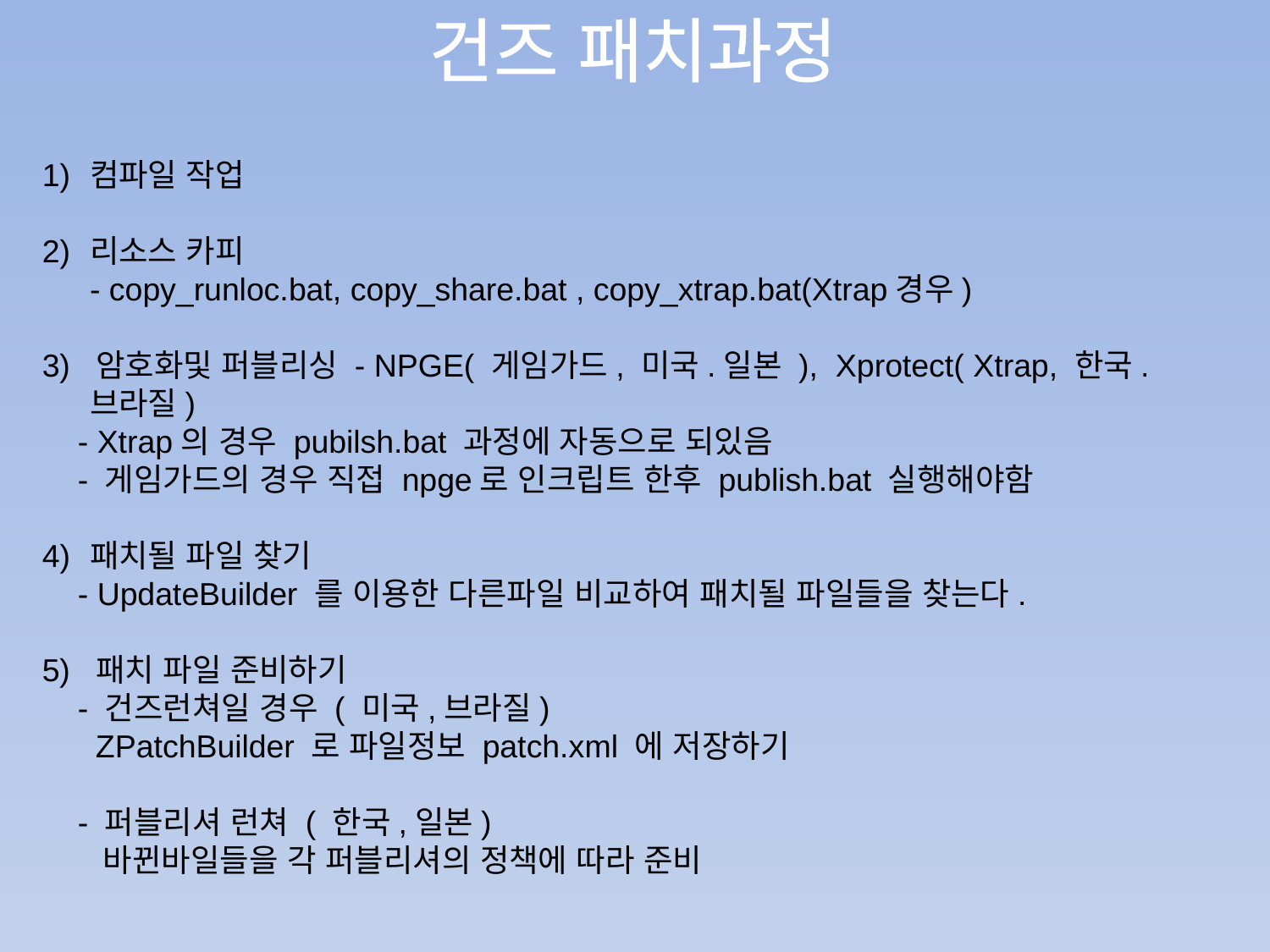

건즈 패치과정
컴파일 작업

리소스 카피
	- copy_runloc.bat, copy_share.bat , copy_xtrap.bat(Xtrap경우)

3)  암호화및 퍼블리싱 - NPGE( 게임가드, 미국.일본 ),  Xprotect( Xtrap, 한국.브라질)
    - Xtrap의 경우 pubilsh.bat 과정에 자동으로 되있음
    - 게임가드의 경우 직접 npge로 인크립트 한후 publish.bat 실행해야함

패치될 파일 찾기
    - UpdateBuilder 를 이용한 다른파일 비교하여 패치될 파일들을 찾는다.

5)  패치 파일 준비하기
    - 건즈런쳐일 경우 ( 미국,브라질)
      ZPatchBuilder 로 파일정보 patch.xml 에 저장하기

    - 퍼블리셔 런쳐 ( 한국,일본)
      바뀐바일들을 각 퍼블리셔의 정책에 따라 준비